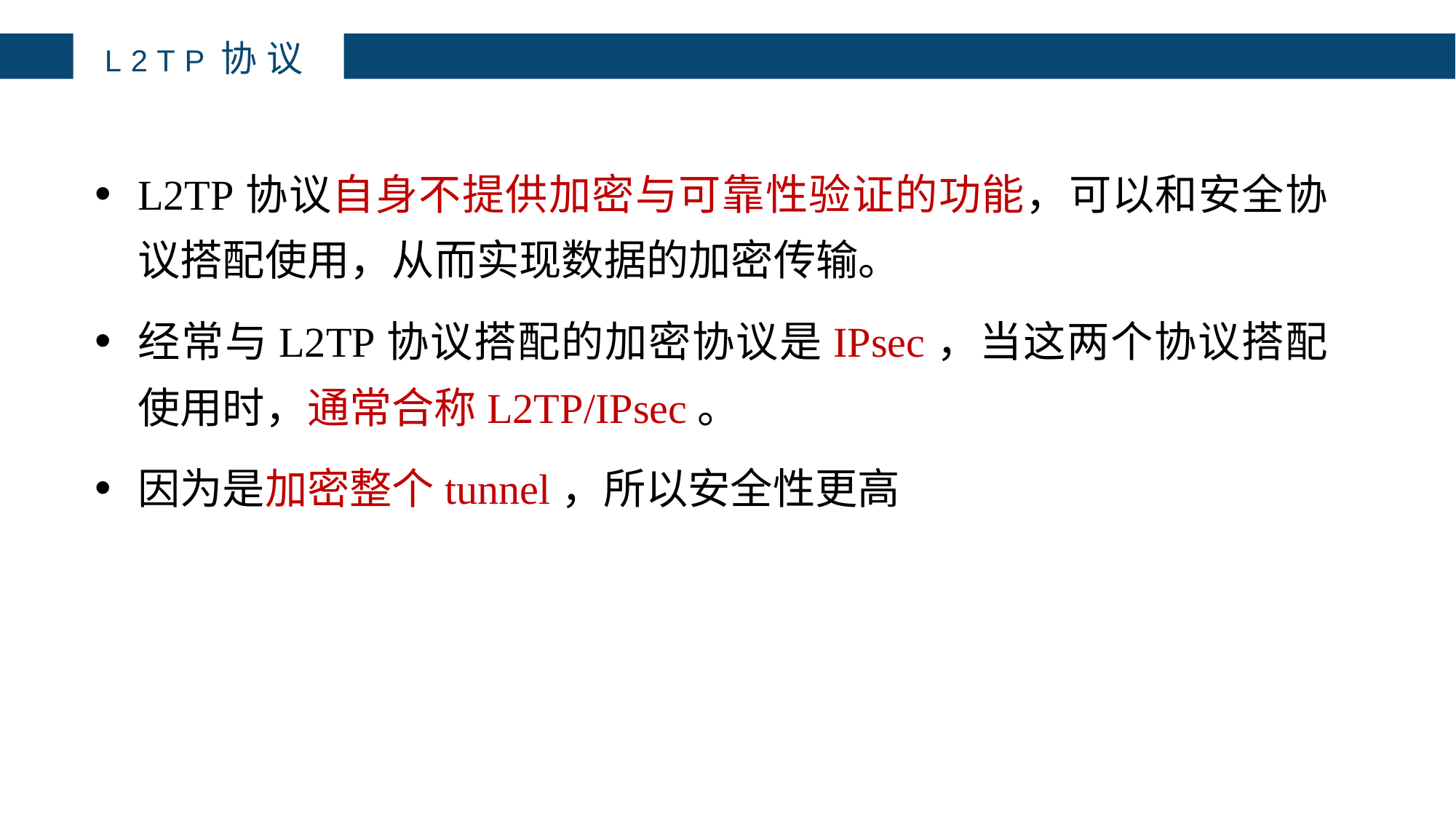

# L2TP协议

L2TP协议自身不提供加密与可靠性验证的功能，可以和安全协议搭配使用，从而实现数据的加密传输。
经常与L2TP协议搭配的加密协议是IPsec，当这两个协议搭配使用时，通常合称L2TP/IPsec。
因为是加密整个tunnel，所以安全性更高